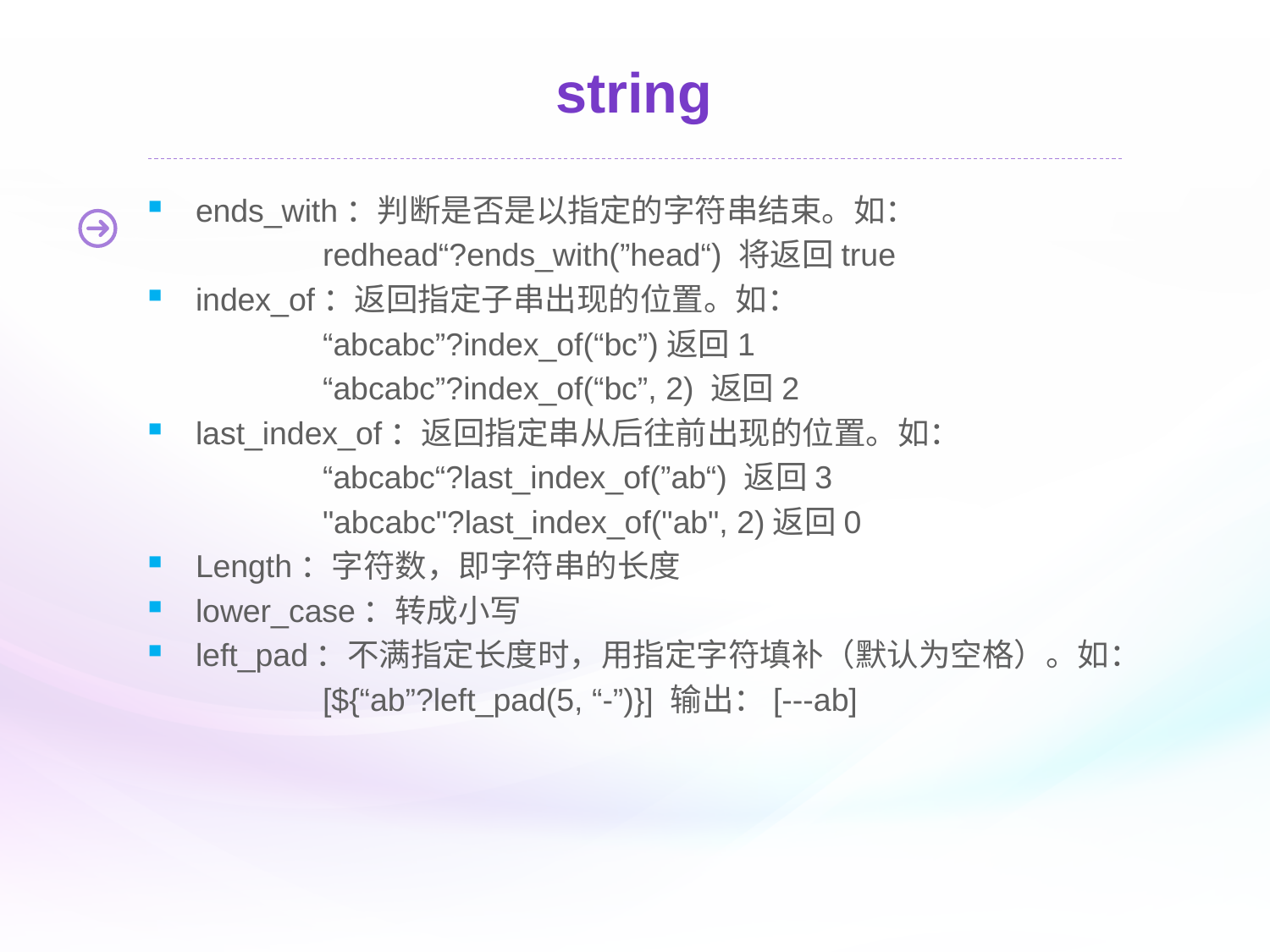

# string
ends_with：判断是否是以指定的字符串结束。如：
		redhead“?ends_with(”head“) 将返回true
index_of：返回指定子串出现的位置。如：
		“abcabc”?index_of(“bc”)返回1
		“abcabc”?index_of(“bc”, 2) 返回2
last_index_of：返回指定串从后往前出现的位置。如：
		“abcabc“?last_index_of(”ab“) 返回3
		"abcabc"?last_index_of("ab", 2)返回0
Length：字符数，即字符串的长度
lower_case：转成小写
left_pad：不满指定长度时，用指定字符填补（默认为空格）。如：
		[${“ab”?left_pad(5, “-”)}] 输出：[---ab]